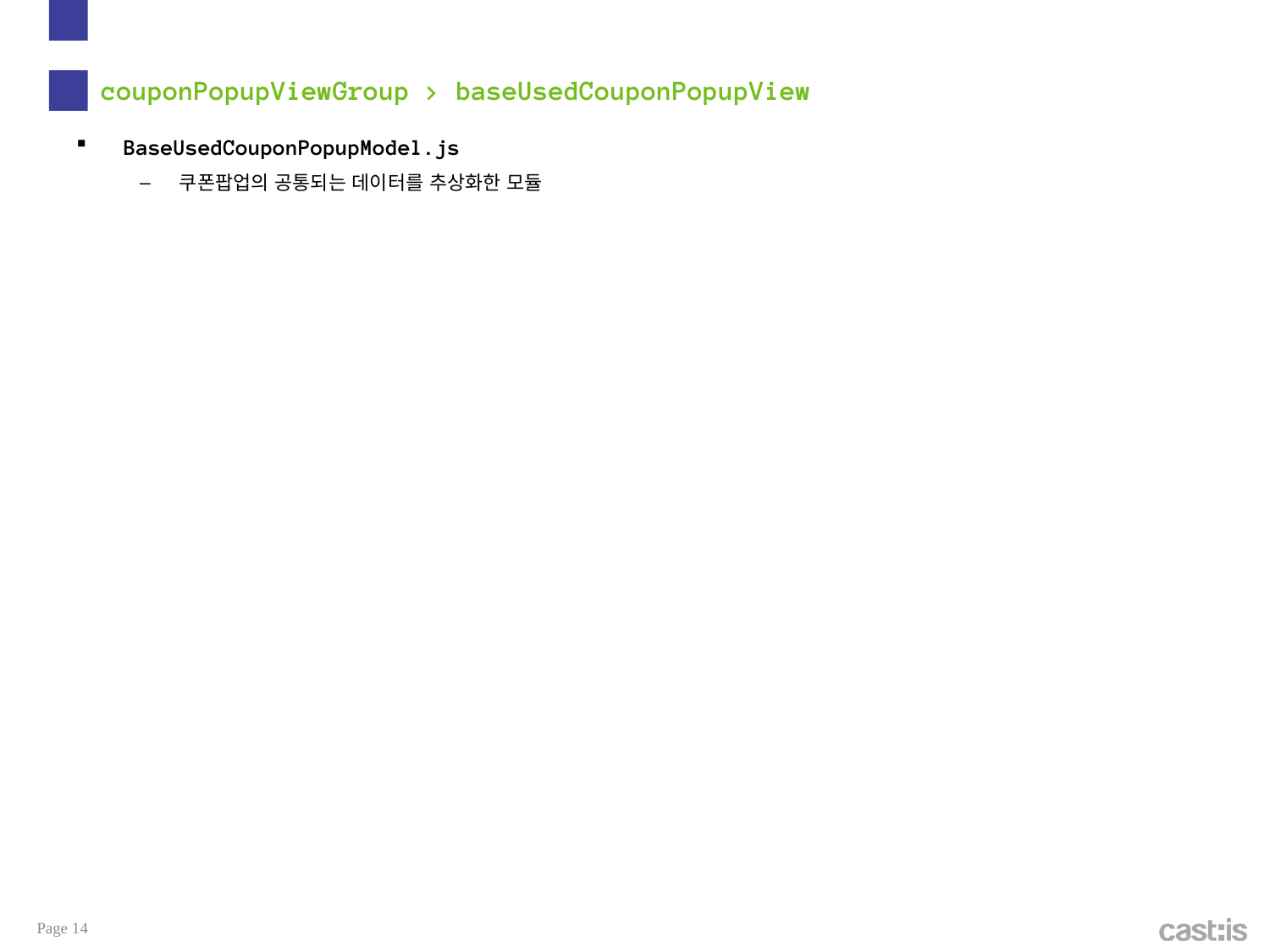

# couponPopupViewGroup > baseUsedCouponPopupView
BaseUsedCouponPopupModel.js
쿠폰팝업의 공통되는 데이터를 추상화한 모듈

Page 14